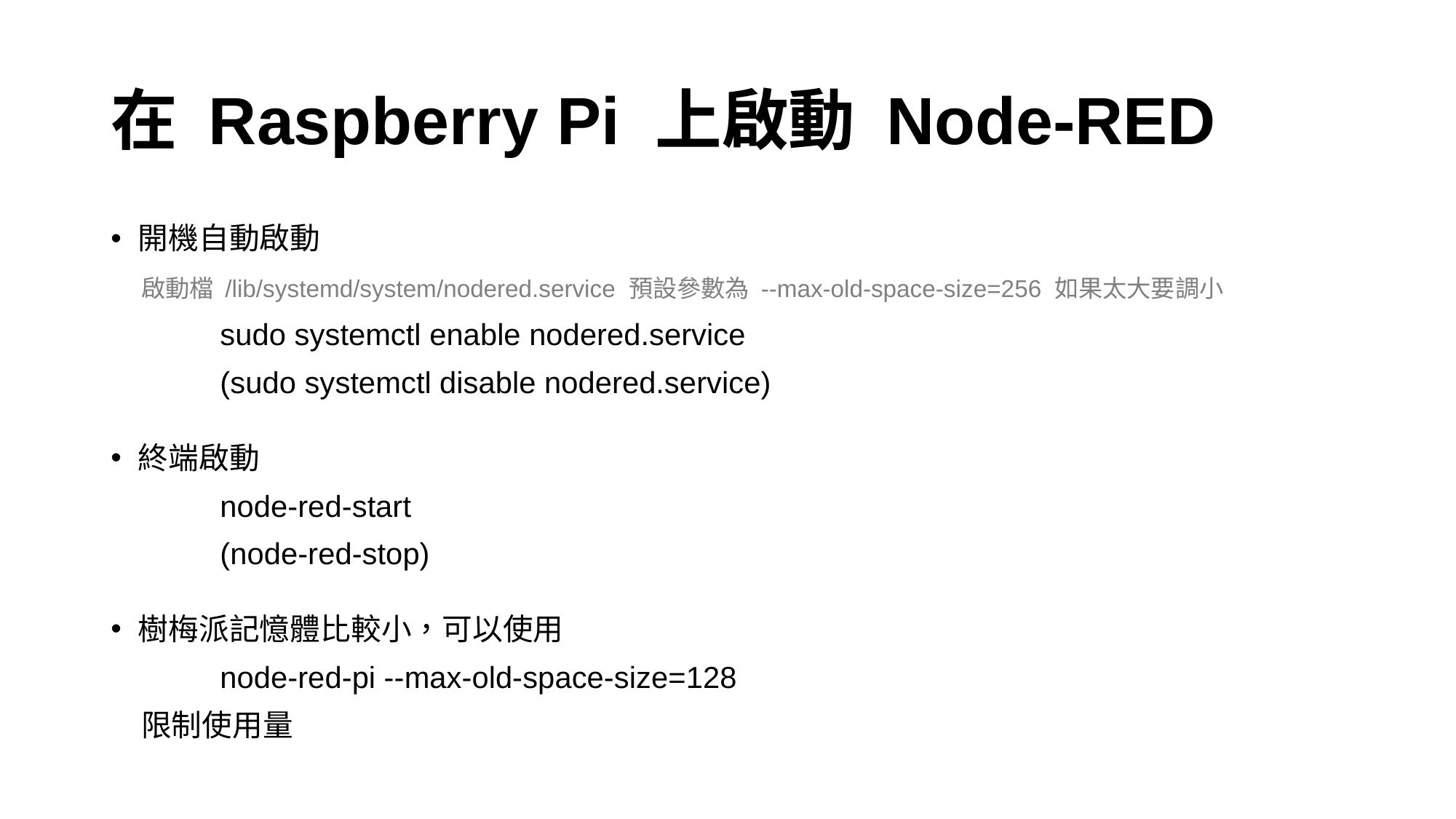

# 在 Raspberry Pi 上啟動 Node-RED
開機自動啟動
　啟動檔 /lib/systemd/system/nodered.service 預設參數為 --max-old-space-size=256 如果太大要調小
	sudo systemctl enable nodered.service
	(sudo systemctl disable nodered.service)
終端啟動
	node-red-start
	(node-red-stop)
樹梅派記憶體比較小，可以使用
	node-red-pi --max-old-space-size=128
　限制使用量